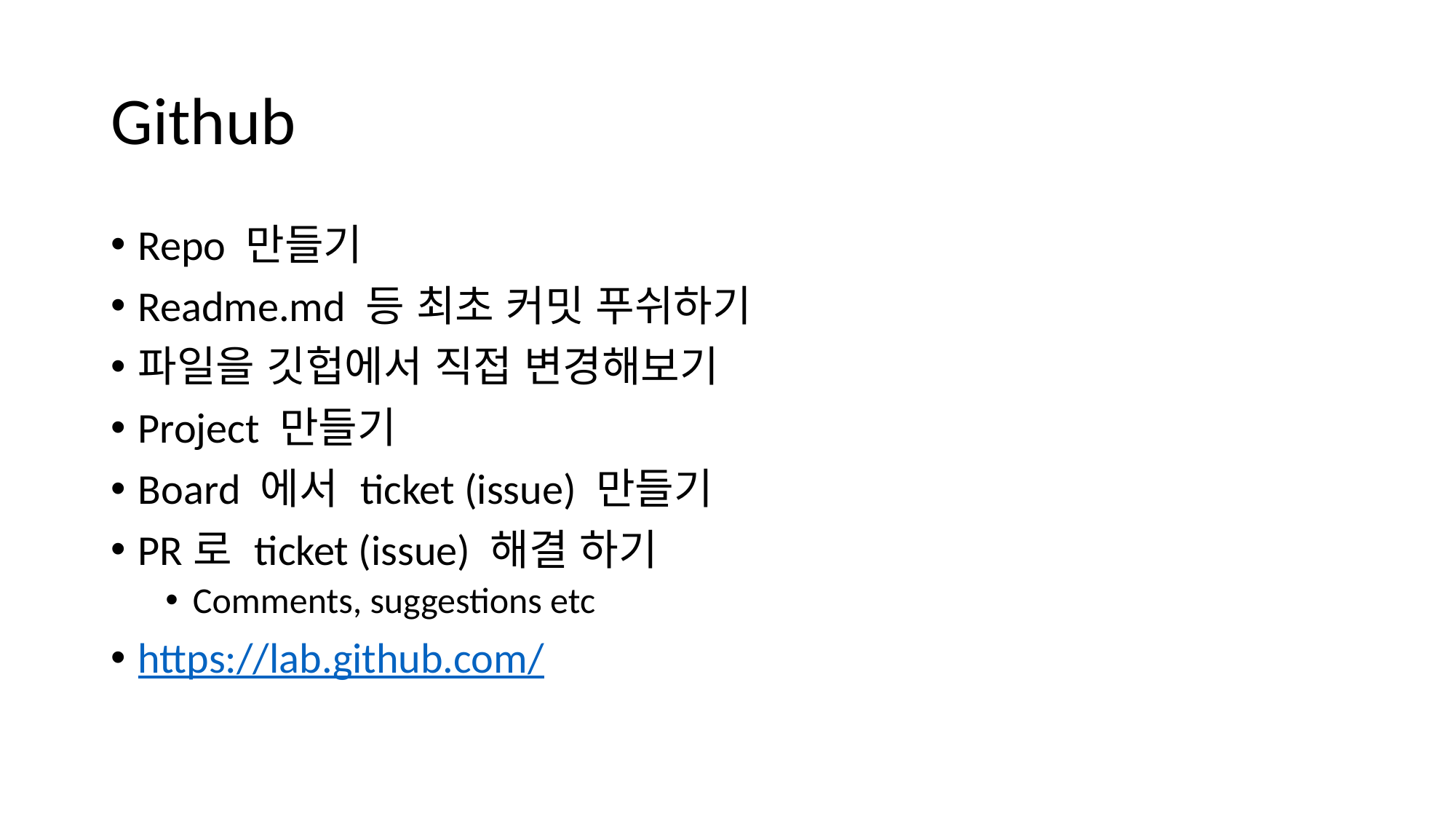

# Github
Repo 만들기
Readme.md 등 최초 커밋 푸쉬하기
파일을 깃헙에서 직접 변경해보기
Project 만들기
Board 에서 ticket (issue) 만들기
PR로 ticket (issue) 해결 하기
Comments, suggestions etc
https://lab.github.com/